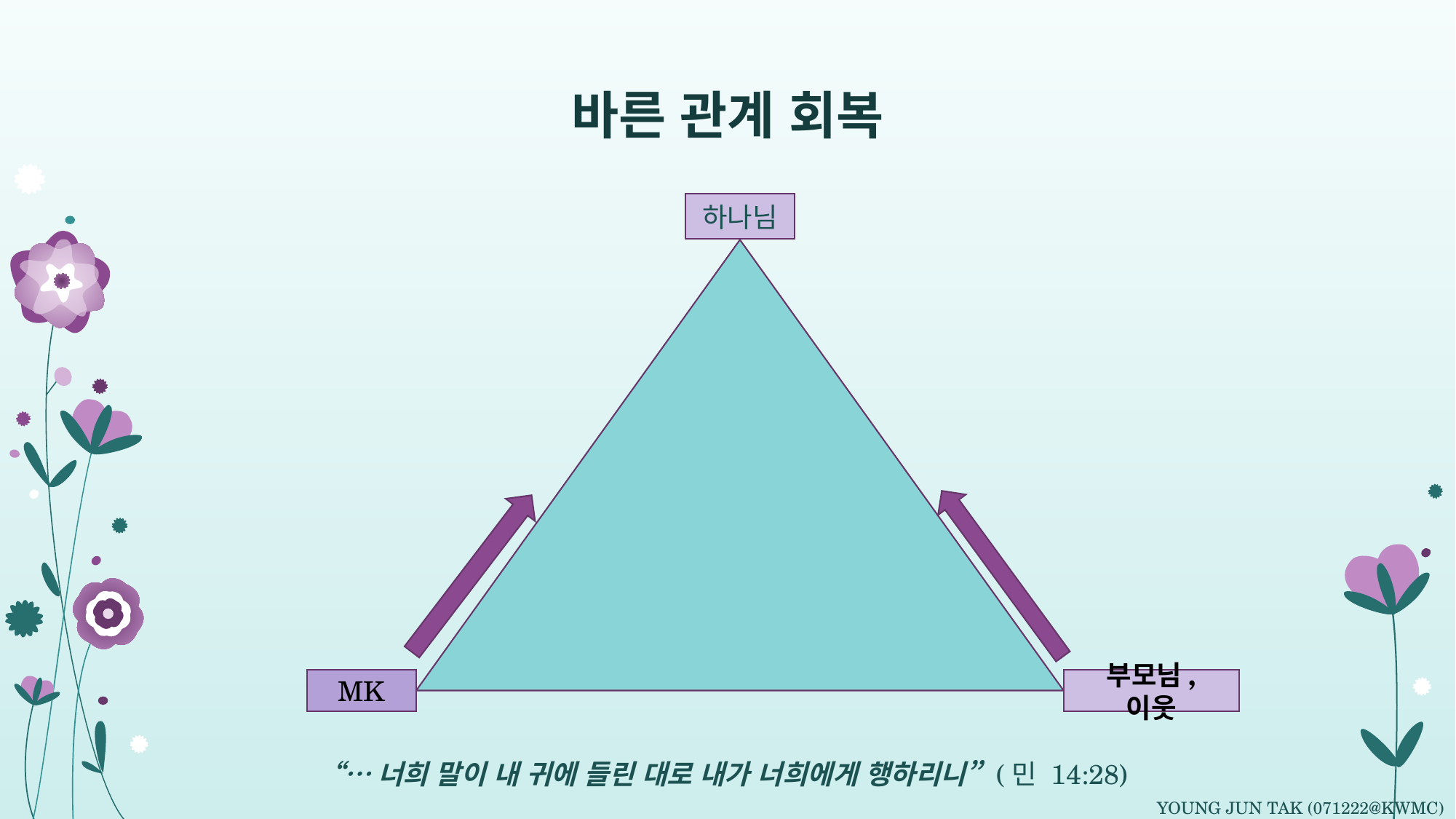

# 바른 관계 회복
하나님

MK
부모님, 이웃
“…너희 말이 내 귀에 들린 대로 내가 너희에게 행하리니” (민 14:28)
YOUNG JUN TAK (071222@KWMC)